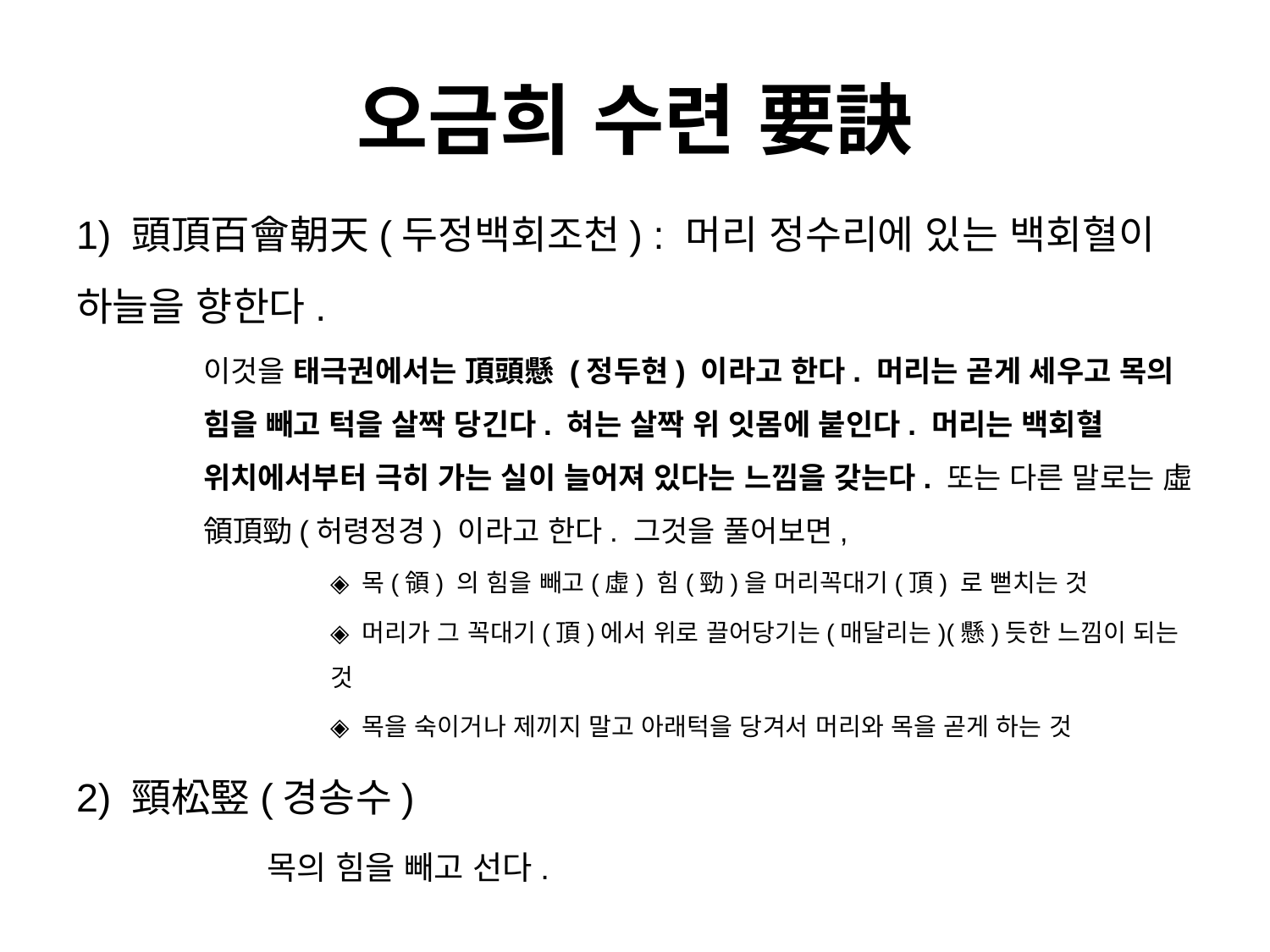

# 오금희 수련 要訣
1) 頭頂百會朝天(두정백회조천) : 머리 정수리에 있는 백회혈이 하늘을 향한다.
이것을 태극권에서는 頂頭懸 (정두현) 이라고 한다. 머리는 곧게 세우고 목의 힘을 빼고 턱을 살짝 당긴다. 혀는 살짝 위 잇몸에 붙인다. 머리는 백회혈 위치에서부터 극히 가는 실이 늘어져 있다는 느낌을 갖는다. 또는 다른 말로는 虛領頂勁(허령정경) 이라고 한다. 그것을 풀어보면,
◈ 목(領) 의 힘을 빼고(虛) 힘(勁)을 머리꼭대기(頂) 로 뻗치는 것
◈ 머리가 그 꼭대기(頂)에서 위로 끌어당기는(매달리는)(懸)듯한 느낌이 되는 것
◈ 목을 숙이거나 제끼지 말고 아래턱을 당겨서 머리와 목을 곧게 하는 것
2) 頸松竪(경송수)
	목의 힘을 빼고 선다.